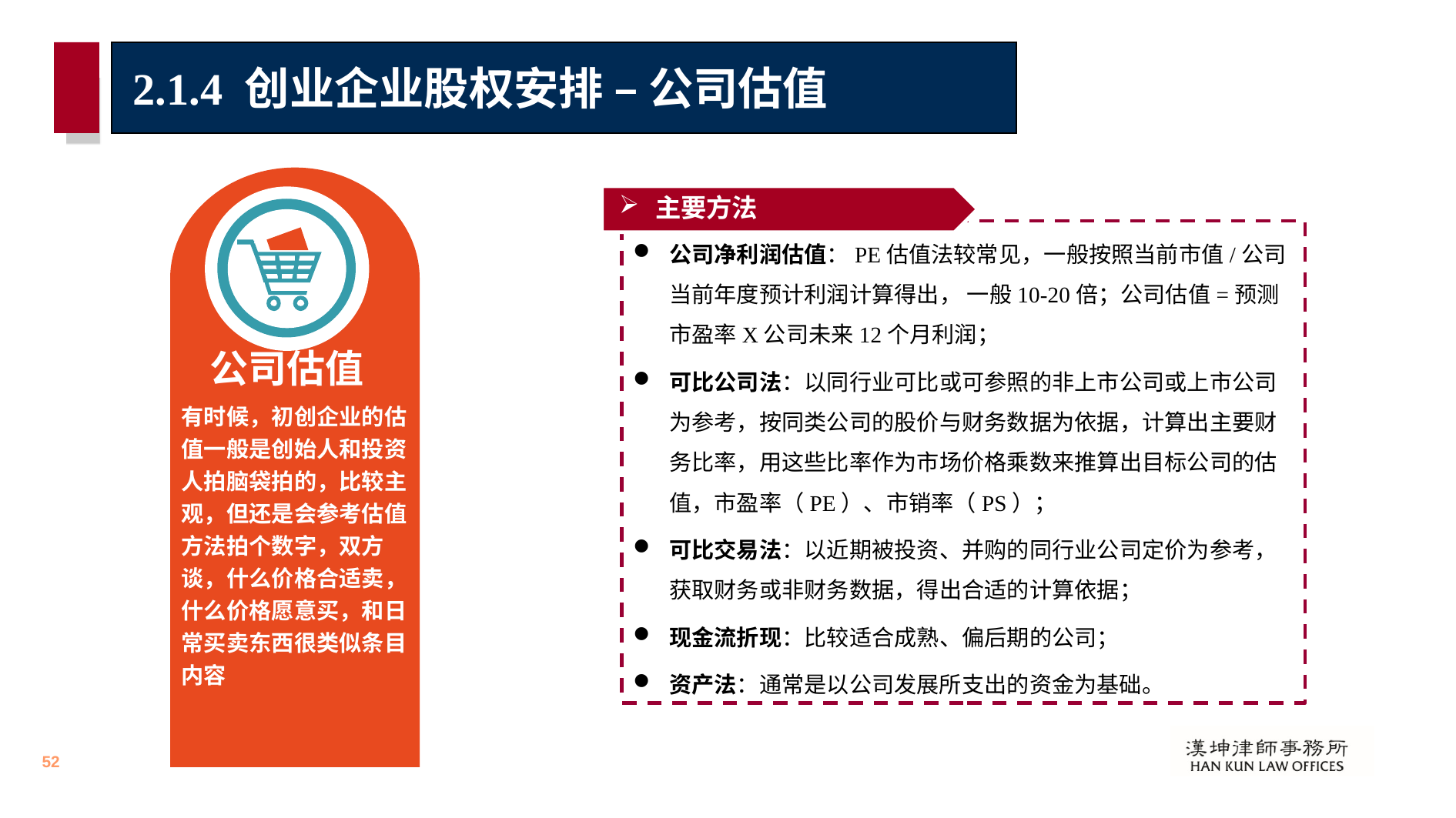

# 2.1.4 创业企业股权安排 – 公司估值

主要方法

公司净利润估值：PE估值法较常见，一般按照当前市值/公司当前年度预计利润计算得出， 一般10-20倍；公司估值=预测市盈率X公司未来12个月利润；
可比公司法：以同行业可比或可参照的非上市公司或上市公司为参考，按同类公司的股价与财务数据为依据，计算出主要财务比率，用这些比率作为市场价格乘数来推算出目标公司的估值，市盈率（PE）、市销率（PS）；
可比交易法：以近期被投资、并购的同行业公司定价为参考，获取财务或非财务数据，得出合适的计算依据；
现金流折现：比较适合成熟、偏后期的公司；
资产法：通常是以公司发展所支出的资金为基础。

公司估值
有时候，初创企业的估值一般是创始人和投资人拍脑袋拍的，比较主观，但还是会参考估值方法拍个数字，双方谈，什么价格合适卖，什么价格愿意买，和日常买卖东西很类似条目内容